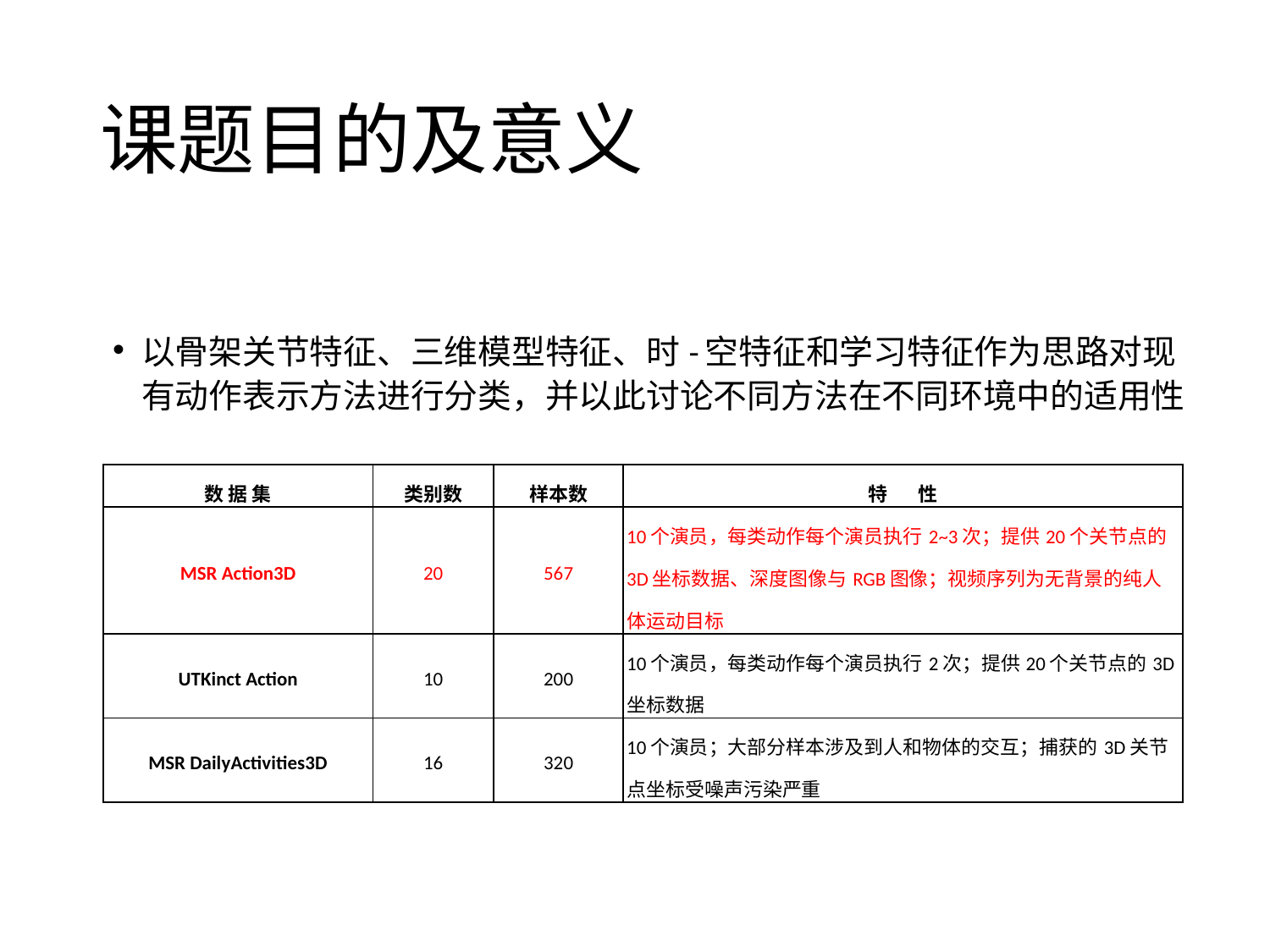

# 课题目的及意义
以骨架关节特征、三维模型特征、时-空特征和学习特征作为思路对现有动作表示方法进行分类，并以此讨论不同方法在不同环境中的适用性
| 数 据 集 | 类别数 | 样本数 | 特 性 |
| --- | --- | --- | --- |
| MSR Action3D | 20 | 567 | 10个演员，每类动作每个演员执行2~3次；提供20个关节点的3D坐标数据、深度图像与RGB图像；视频序列为无背景的纯人体运动目标 |
| UTKinct Action | 10 | 200 | 10个演员，每类动作每个演员执行2次；提供20个关节点的3D坐标数据 |
| MSR DailyActivities3D | 16 | 320 | 10个演员；大部分样本涉及到人和物体的交互；捕获的3D关节点坐标受噪声污染严重 |